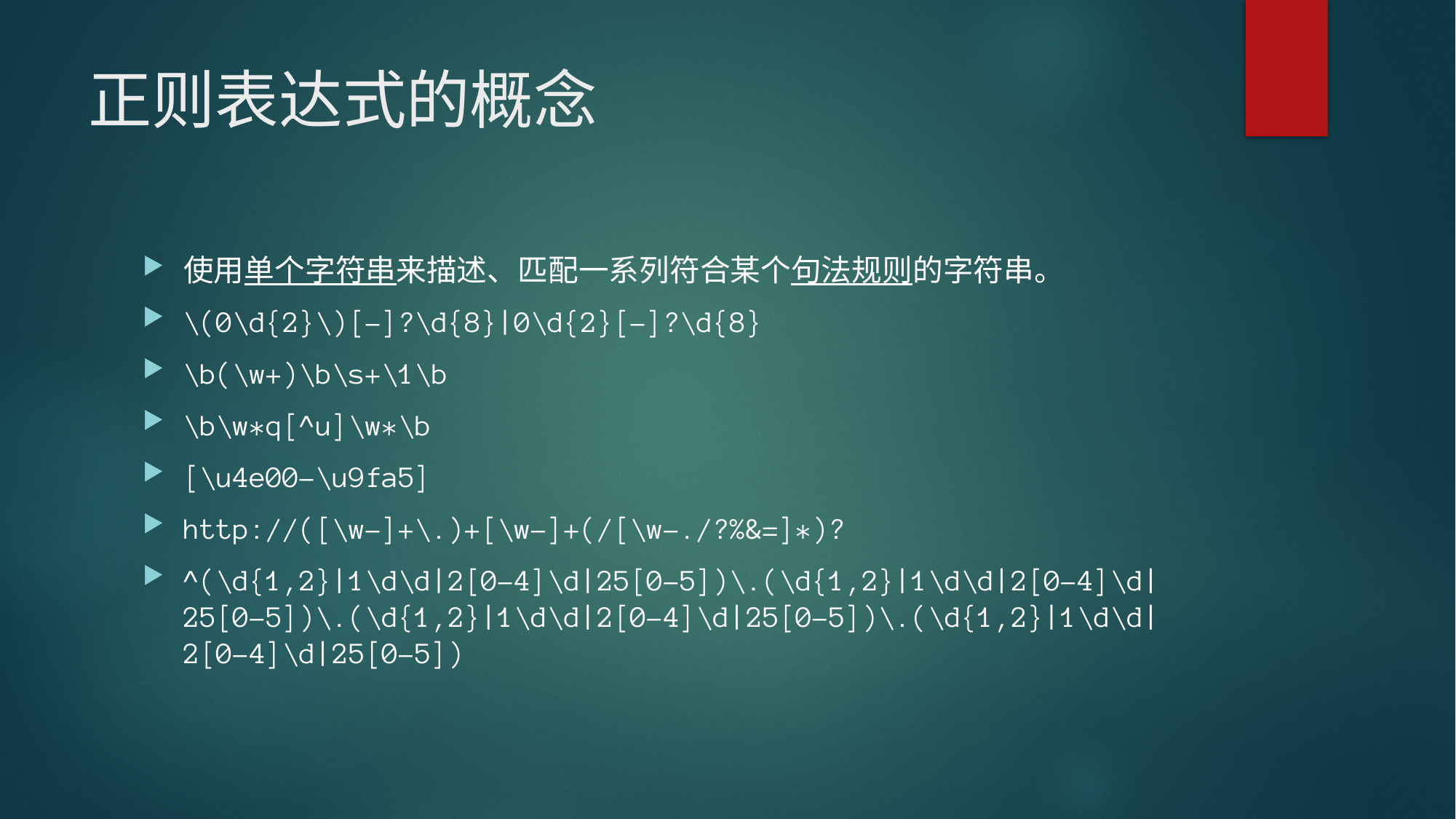

# 正则表达式的概念
使用单个字符串来描述、匹配一系列符合某个句法规则的字符串。
\(0\d{2}\)[-]?\d{8}|0\d{2}[-]?\d{8}
\b(\w+)\b\s+\1\b
\b\w*q[^u]\w*\b
[\u4e00-\u9fa5]
http://([\w-]+\.)+[\w-]+(/[\w-./?%&=]*)?
^(\d{1,2}|1\d\d|2[0-4]\d|25[0-5])\.(\d{1,2}|1\d\d|2[0-4]\d|25[0-5])\.(\d{1,2}|1\d\d|2[0-4]\d|25[0-5])\.(\d{1,2}|1\d\d|2[0-4]\d|25[0-5])